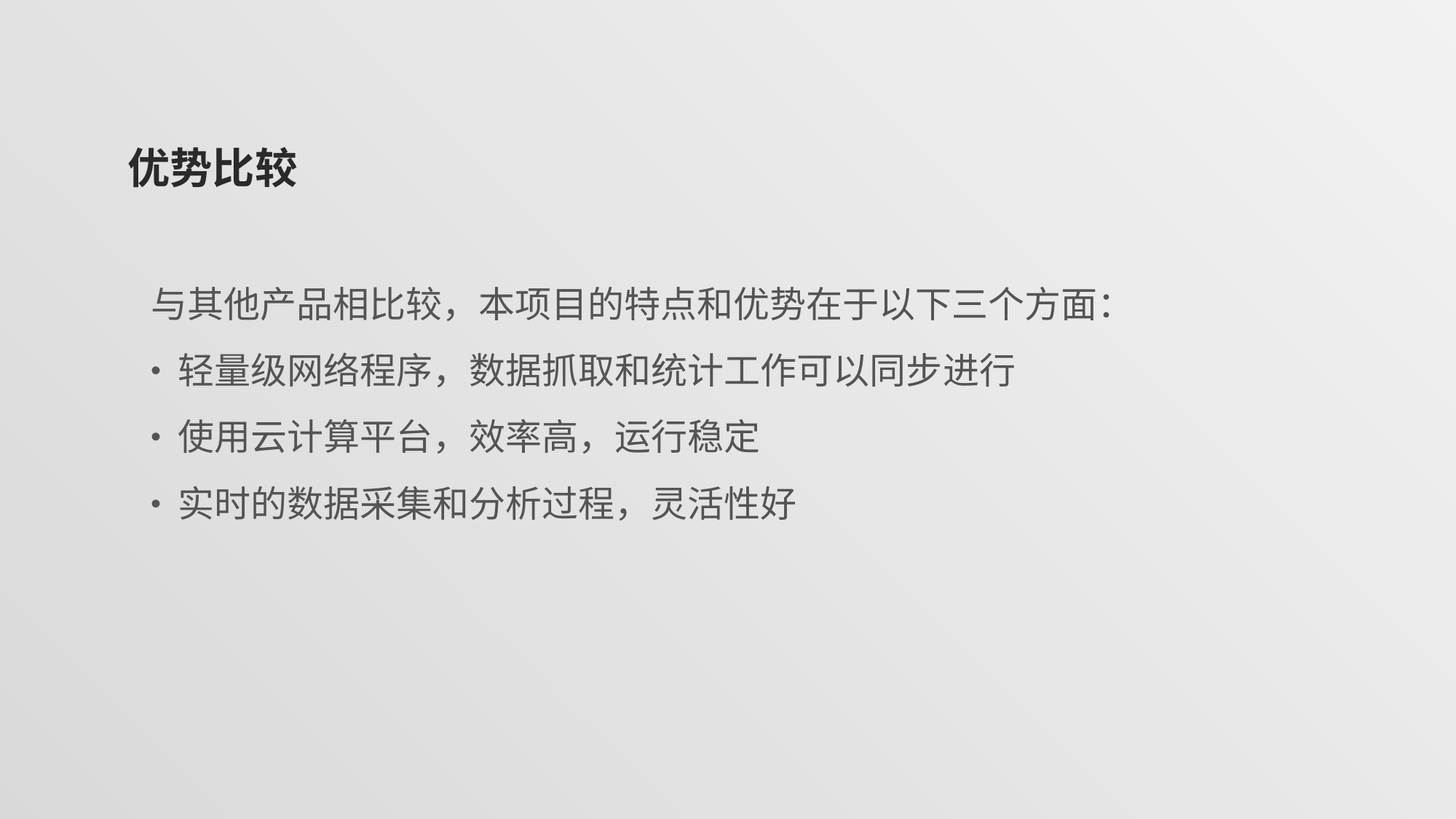

# 优势比较
与其他产品相比较，本项目的特点和优势在于以下三个方面：
轻量级网络程序，数据抓取和统计工作可以同步进行
使用云计算平台，效率高，运行稳定
实时的数据采集和分析过程，灵活性好